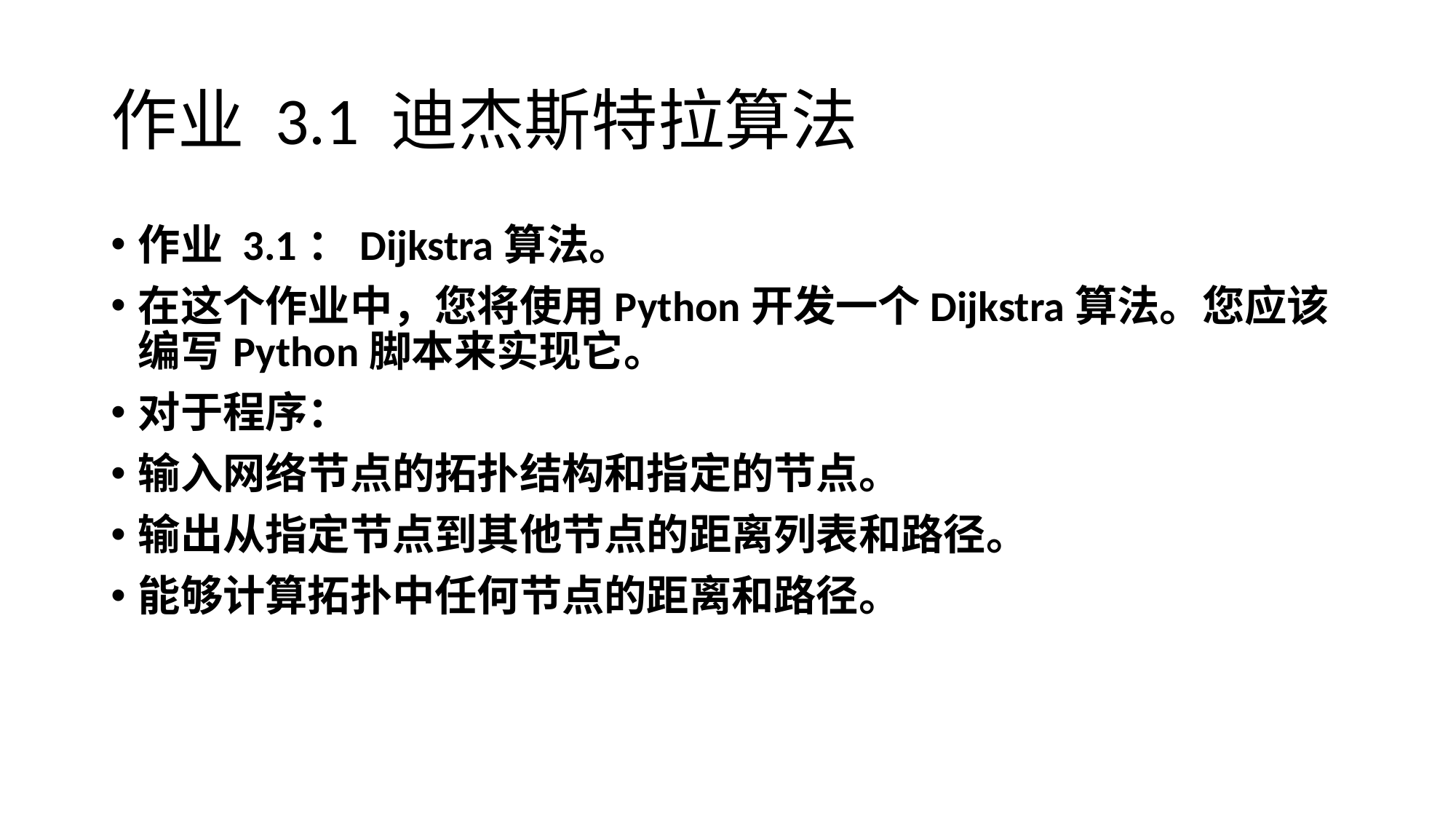

# 作业 3.1 迪杰斯特拉算法
作业 3.1：Dijkstra算法。
在这个作业中，您将使用Python开发一个Dijkstra算法。您应该编写Python脚本来实现它。
对于程序：
输入网络节点的拓扑结构和指定的节点。
输出从指定节点到其他节点的距离列表和路径。
能够计算拓扑中任何节点的距离和路径。